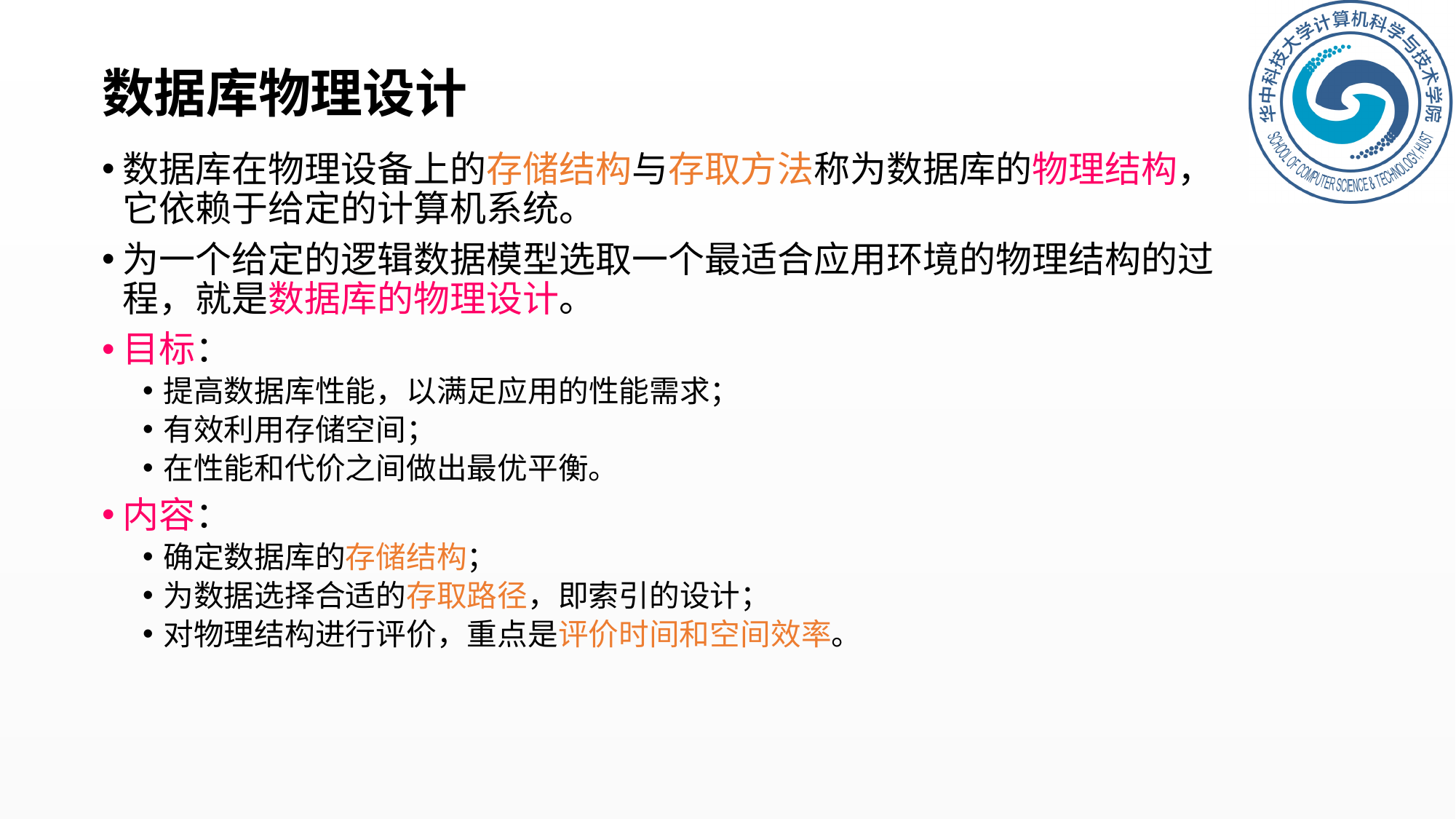

# 数据库物理设计
数据库在物理设备上的存储结构与存取方法称为数据库的物理结构，它依赖于给定的计算机系统。
为一个给定的逻辑数据模型选取一个最适合应用环境的物理结构的过程，就是数据库的物理设计。
目标：
提高数据库性能，以满足应用的性能需求；
有效利用存储空间；
在性能和代价之间做出最优平衡。
内容：
确定数据库的存储结构；
为数据选择合适的存取路径，即索引的设计；
对物理结构进行评价，重点是评价时间和空间效率。